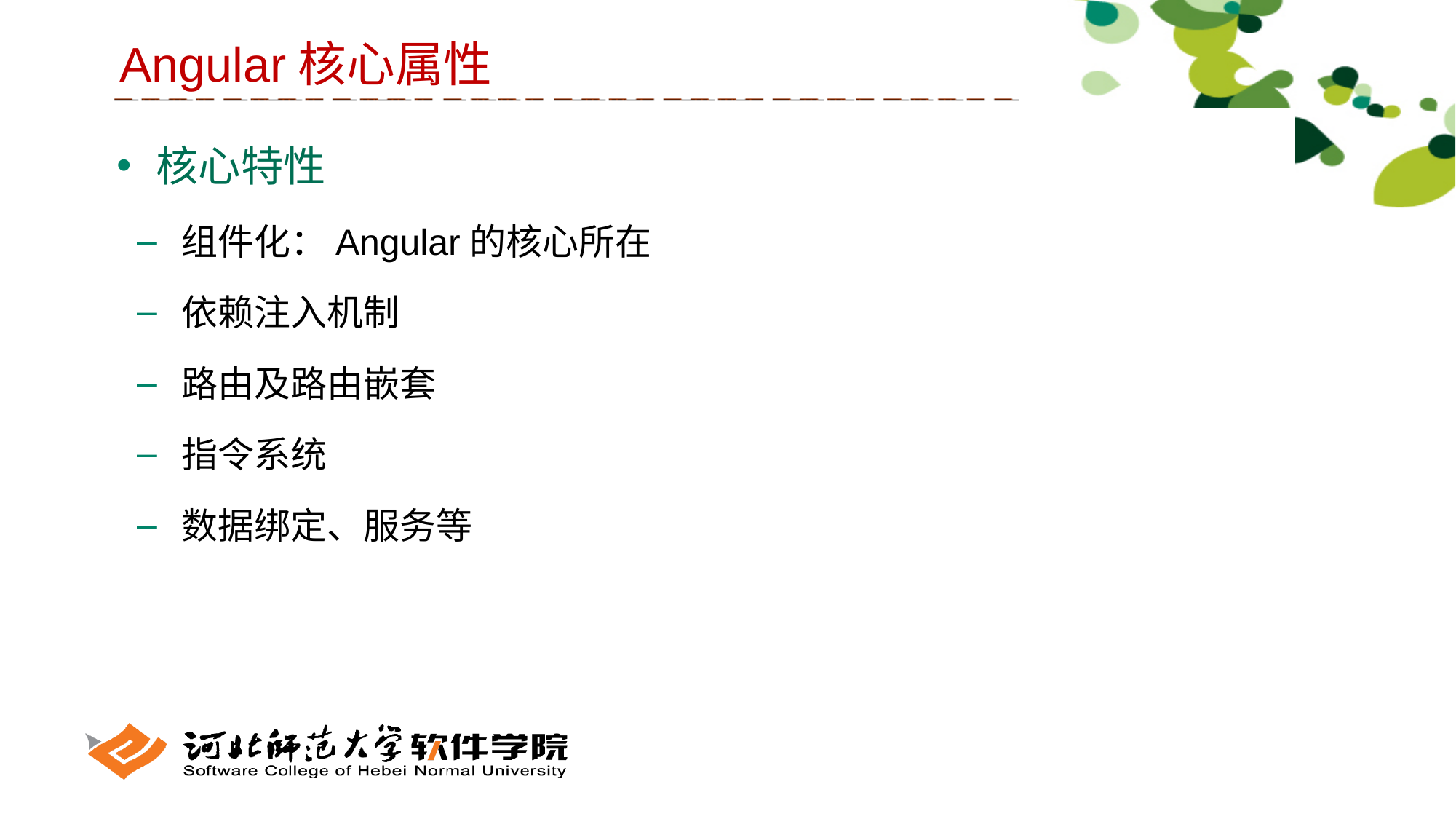

Angular核心属性
 核心特性
 组件化：Angular的核心所在
 依赖注入机制
 路由及路由嵌套
 指令系统
 数据绑定、服务等